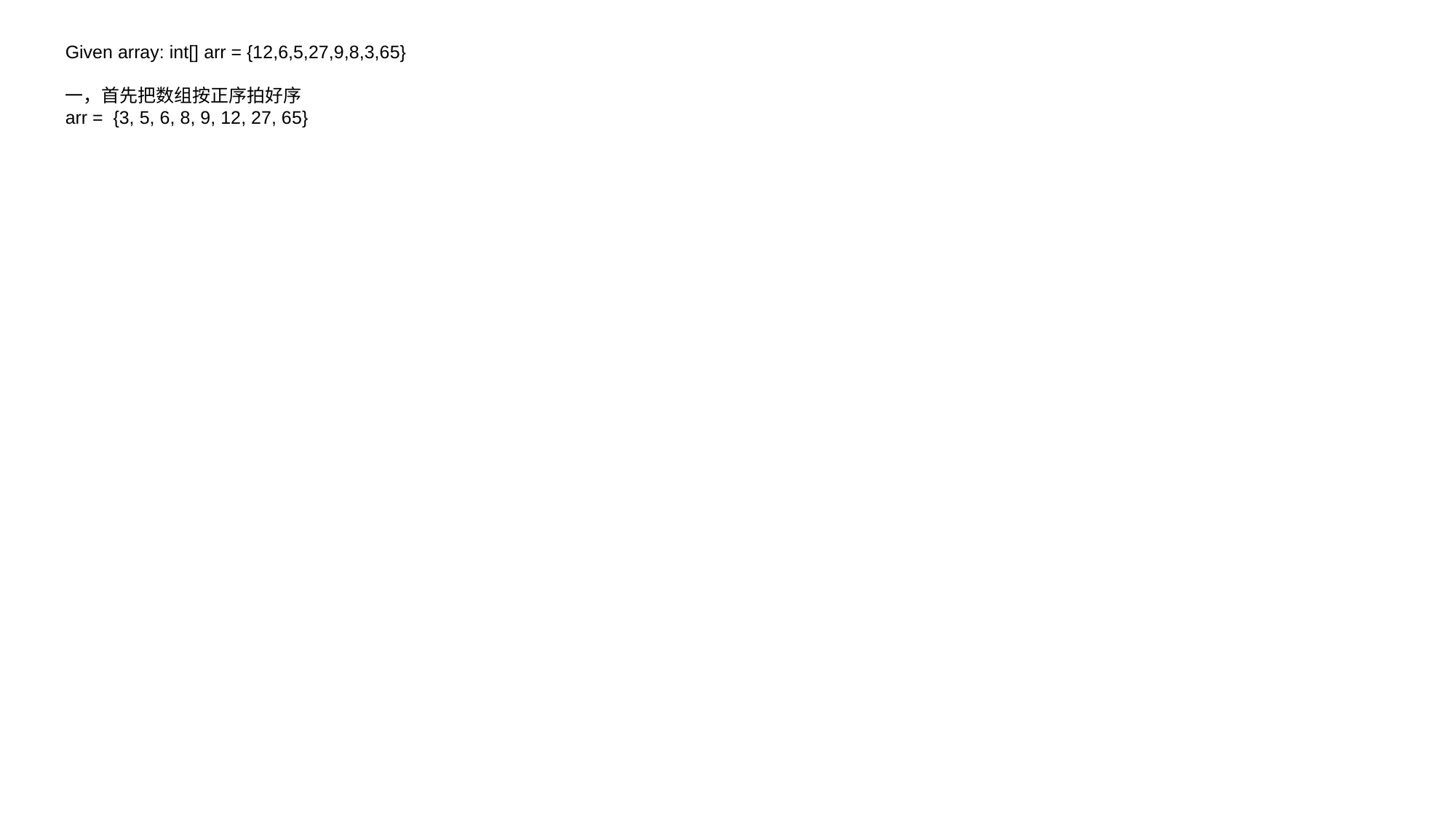

Given array: int[] arr = {12,6,5,27,9,8,3,65}

一，首先把数组按正序拍好序
arr =  {3, 5, 6, 8, 9, 12, 27, 65}